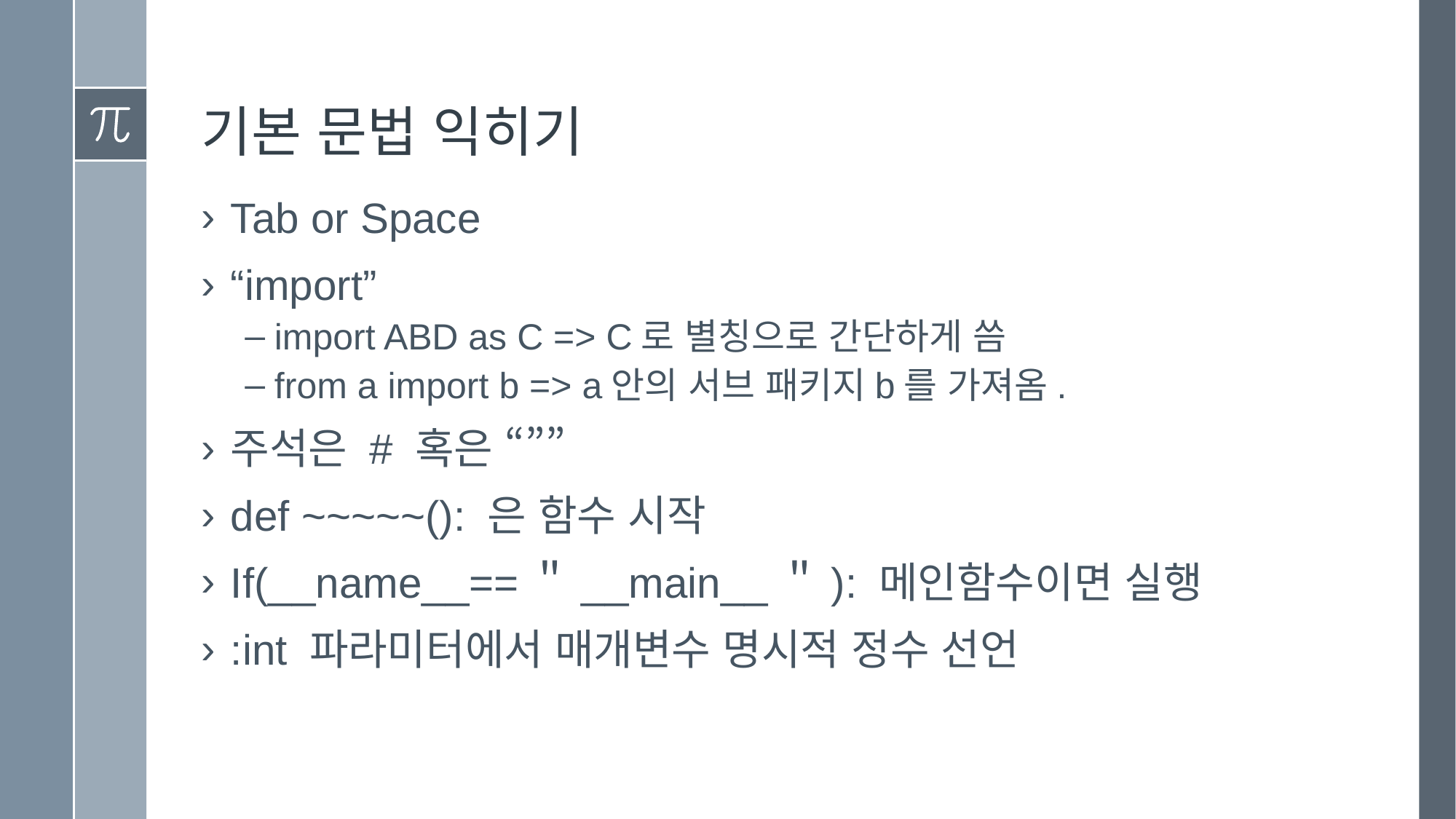

# 기본 문법 익히기
Tab or Space
“import”
import ABD as C => C로 별칭으로 간단하게 씀
from a import b => a안의 서브 패키지b를 가져옴.
주석은 # 혹은 “””
def ~~~~~(): 은 함수 시작
If(__name__==＂__main__＂): 메인함수이면 실행
:int 파라미터에서 매개변수 명시적 정수 선언